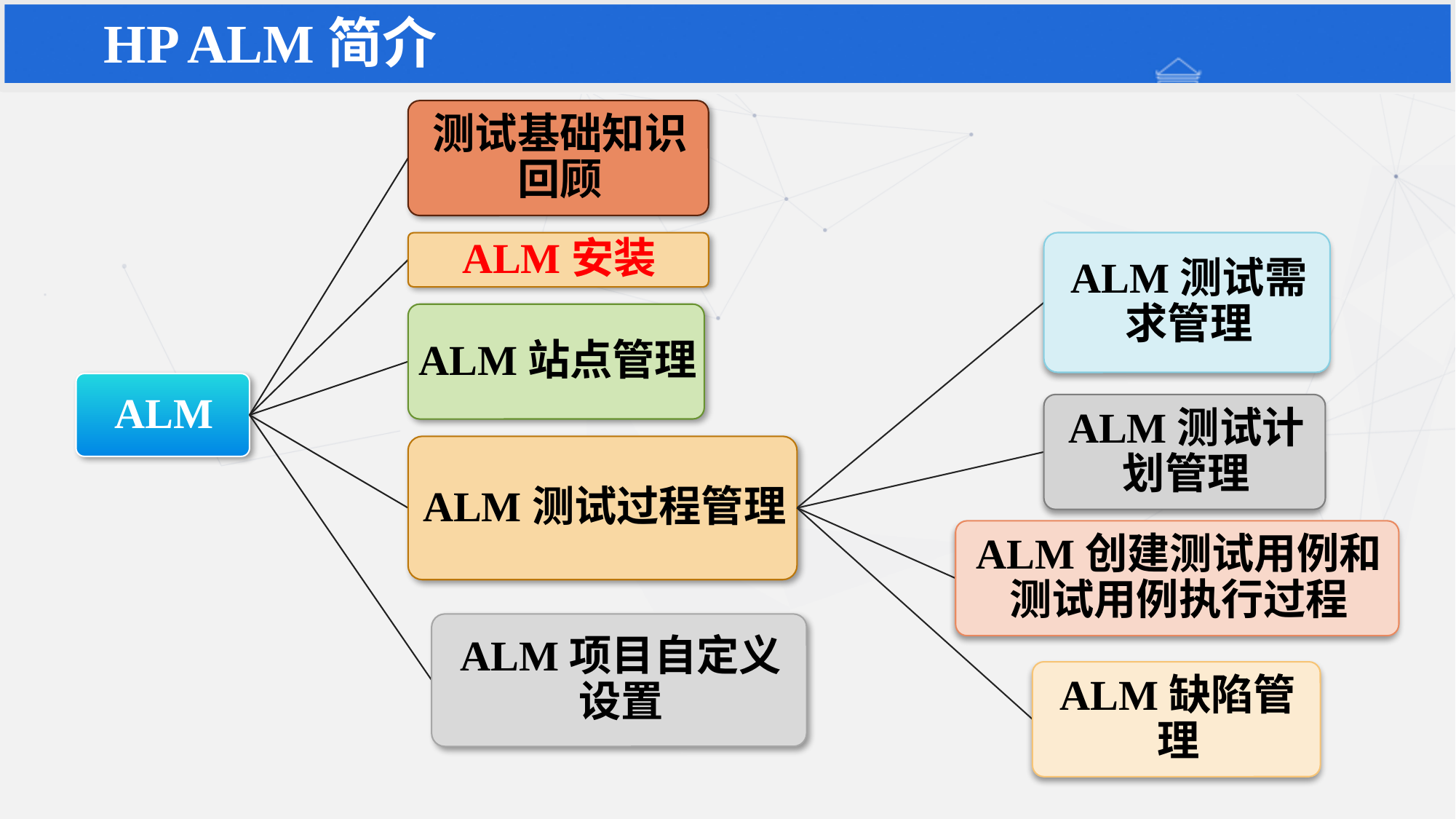

HP ALM简介
ALM

测试基础知识回顾

ALM安装

ALM站点管理

ALM测试过程管理

ALM测试需求管理

ALM测试计划管理

ALM创建测试用例和测试用例执行过程

ALM缺陷管理

ALM项目自定义设置